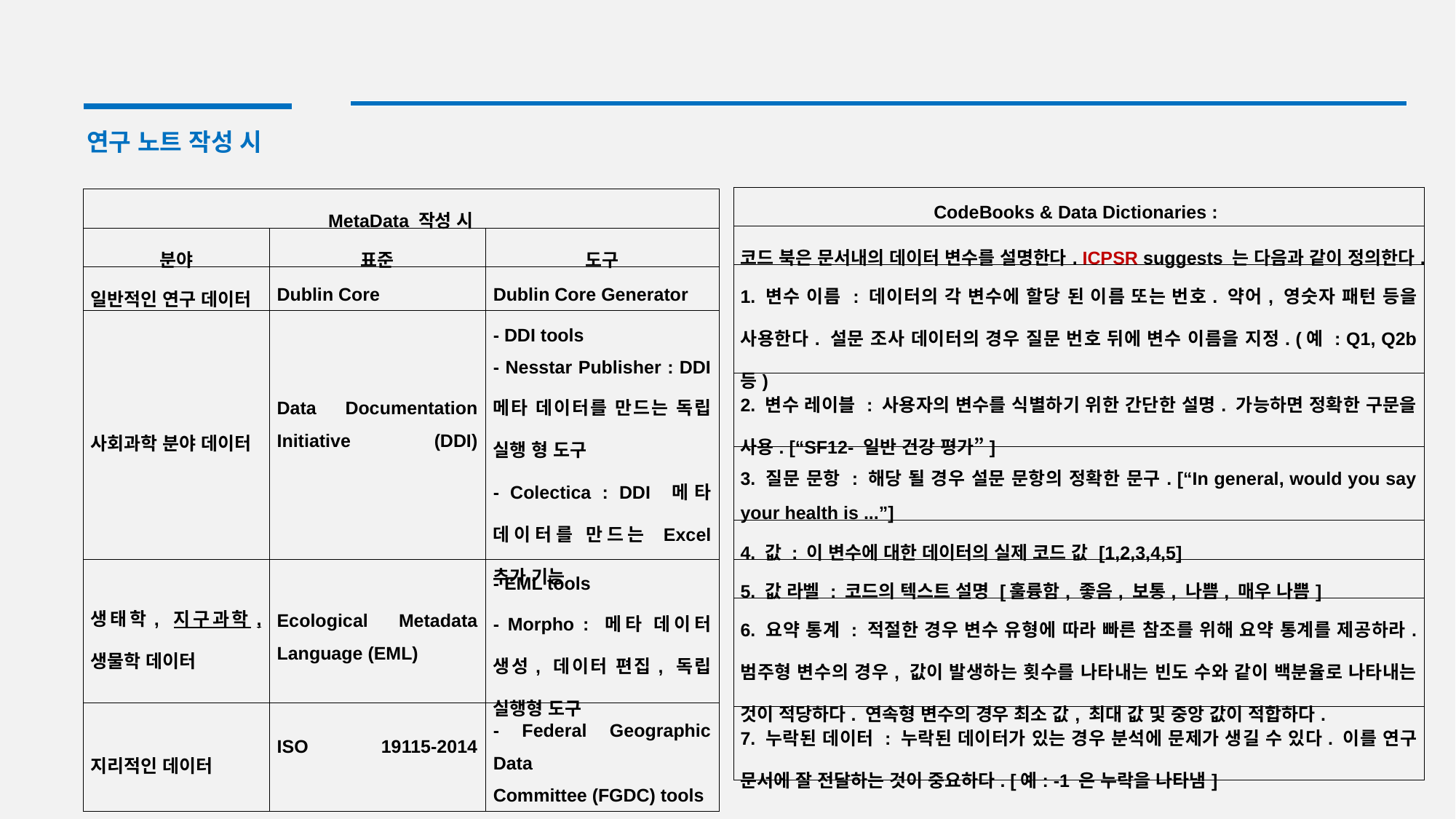

연구 노트 작성 시

| CodeBooks & Data Dictionaries : |
| --- |
| 코드 북은 문서내의 데이터 변수를 설명한다. ICPSR suggests 는 다음과 같이 정의한다. |
| 1. 변수 이름 : 데이터의 각 변수에 할당 된 이름 또는 번호. 약어, 영숫자 패턴 등을 사용한다. 설문 조사 데이터의 경우 질문 번호 뒤에 변수 이름을 지정. (예 : Q1, Q2b 등) |
| 2. 변수 레이블 : 사용자의 변수를 식별하기 위한 간단한 설명. 가능하면 정확한 구문을 사용. [“SF12- 일반 건강 평가”] |
| 3. 질문 문항 : 해당 될 경우 설문 문항의 정확한 문구. [“In general, would you say your health is ...”] |
| 4. 값 : 이 변수에 대한 데이터의 실제 코드 값 [1,2,3,4,5] |
| 5. 값 라벨 : 코드의 텍스트 설명 [훌륭함, 좋음, 보통, 나쁨, 매우 나쁨] |
| 6. 요약 통계 : 적절한 경우 변수 유형에 따라 빠른 참조를 위해 요약 통계를 제공하라. 범주형 변수의 경우, 값이 발생하는 횟수를 나타내는 빈도 수와 같이 백분율로 나타내는 것이 적당하다. 연속형 변수의 경우 최소 값, 최대 값 및 중앙 값이 적합하다. |
| 7. 누락된 데이터 : 누락된 데이터가 있는 경우 분석에 문제가 생길 수 있다. 이를 연구 문서에 잘 전달하는 것이 중요하다. [예: -1 은 누락을 나타냄] |
| MetaData 작성 시 |  |  |
| --- | --- | --- |
| 분야 | 표준 | 도구 |
| 일반적인 연구 데이터 | Dublin Core | Dublin Core Generator |
| 사회과학 분야 데이터 | Data Documentation Initiative (DDI) | - DDI tools - Nesstar Publisher : DDI 메타 데이터를 만드는 독립 실행 형 도구 - Colectica : DDI 메타 데이터를 만드는 Excel 추가 기능 |
| 생태학, 지구과학, 생물학 데이터 | Ecological Metadata Language (EML) | - EML tools - Morpho : 메타 데이터 생성, 데이터 편집, 독립 실행형 도구 |
| 지리적인 데이터 | ISO 19115-2014 | - Federal Geographic Data Committee (FGDC) tools |